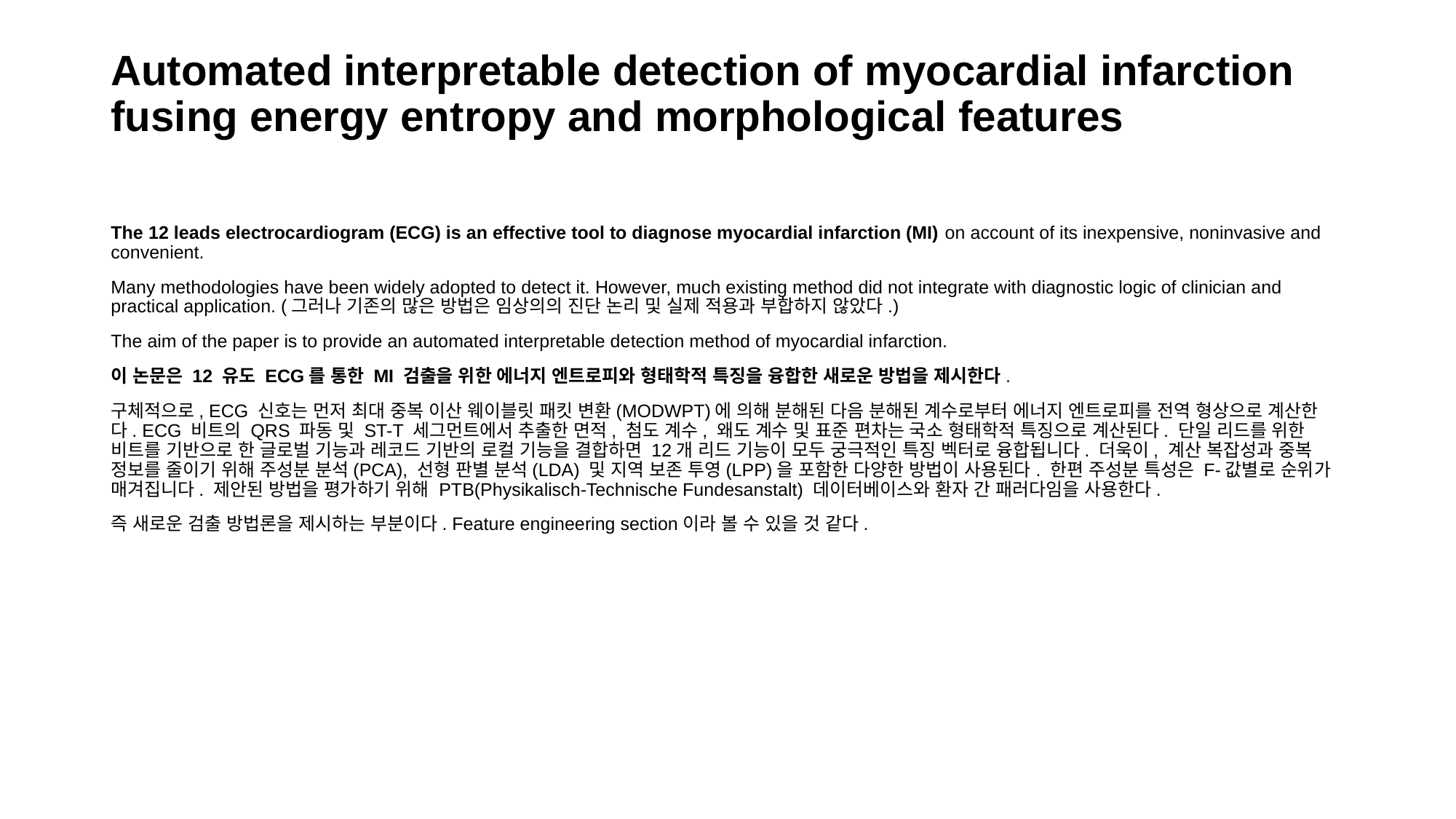

# Automated interpretable detection of myocardial infarction fusing energy entropy and morphological features
The 12 leads electrocardiogram (ECG) is an effective tool to diagnose myocardial infarction (MI) on account of its inexpensive, noninvasive and convenient.
Many methodologies have been widely adopted to detect it. However, much existing method did not integrate with diagnostic logic of clinician and practical application. (그러나 기존의 많은 방법은 임상의의 진단 논리 및 실제 적용과 부합하지 않았다.)
The aim of the paper is to provide an automated interpretable detection method of myocardial infarction.
이 논문은 12 유도 ECG를 통한 MI 검출을 위한 에너지 엔트로피와 형태학적 특징을 융합한 새로운 방법을 제시한다.
구체적으로, ECG 신호는 먼저 최대 중복 이산 웨이블릿 패킷 변환(MODWPT)에 의해 분해된 다음 분해된 계수로부터 에너지 엔트로피를 전역 형상으로 계산한다. ECG 비트의 QRS 파동 및 ST-T 세그먼트에서 추출한 면적, 첨도 계수, 왜도 계수 및 표준 편차는 국소 형태학적 특징으로 계산된다. 단일 리드를 위한 비트를 기반으로 한 글로벌 기능과 레코드 기반의 로컬 기능을 결합하면 12개 리드 기능이 모두 궁극적인 특징 벡터로 융합됩니다. 더욱이, 계산 복잡성과 중복 정보를 줄이기 위해 주성분 분석(PCA), 선형 판별 분석(LDA) 및 지역 보존 투영(LPP)을 포함한 다양한 방법이 사용된다. 한편 주성분 특성은 F-값별로 순위가 매겨집니다. 제안된 방법을 평가하기 위해 PTB(Physikalisch-Technische Fundesanstalt) 데이터베이스와 환자 간 패러다임을 사용한다.
즉 새로운 검출 방법론을 제시하는 부분이다. Feature engineering section이라 볼 수 있을 것 같다.